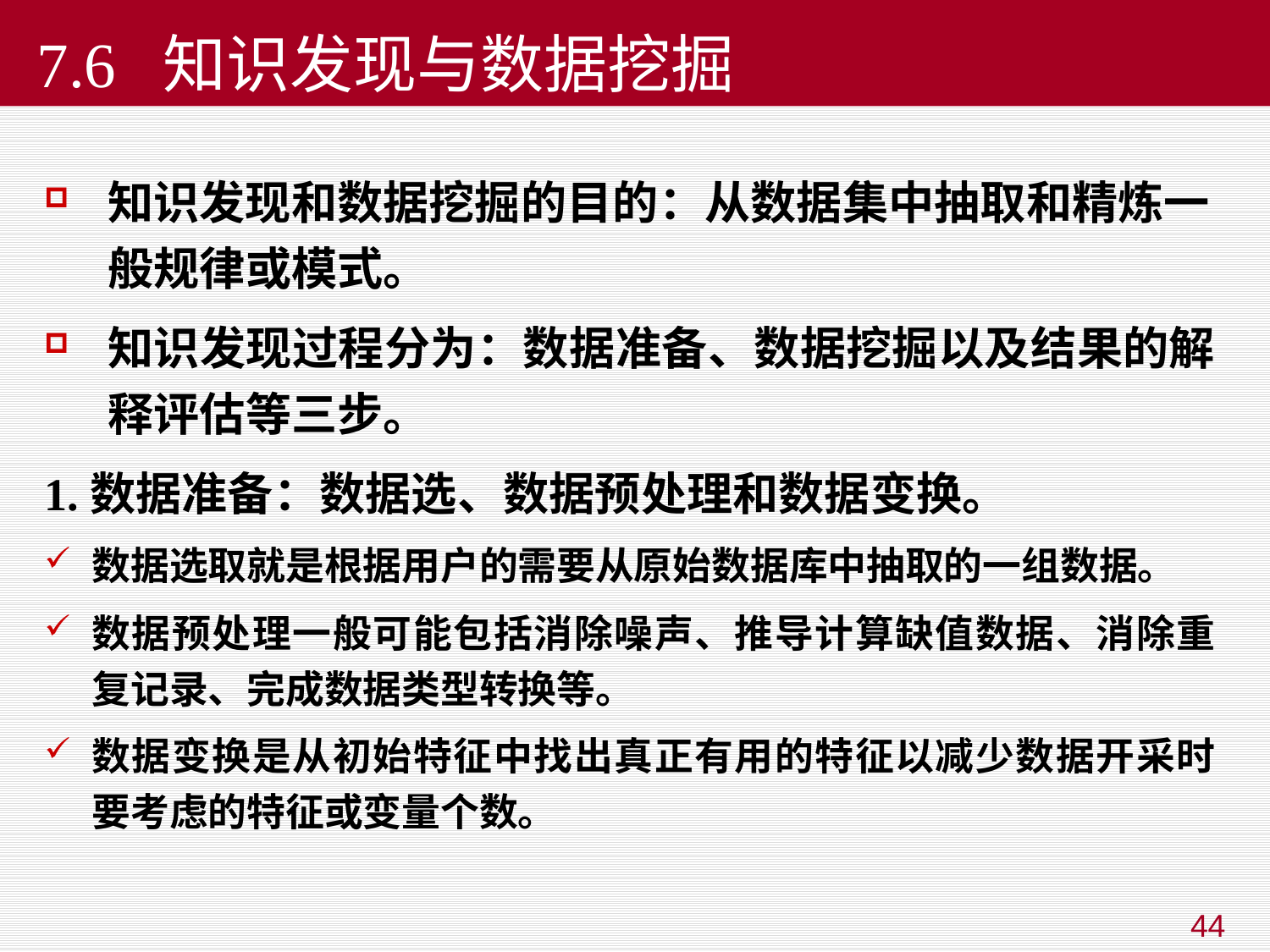

7.6  知识发现与数据挖掘
知识发现和数据挖掘的目的：从数据集中抽取和精炼一般规律或模式。
知识发现过程分为：数据准备、数据挖掘以及结果的解释评估等三步。
1.数据准备：数据选、数据预处理和数据变换。
数据选取就是根据用户的需要从原始数据库中抽取的一组数据。
数据预处理一般可能包括消除噪声、推导计算缺值数据、消除重复记录、完成数据类型转换等。
数据变换是从初始特征中找出真正有用的特征以减少数据开采时要考虑的特征或变量个数。
44